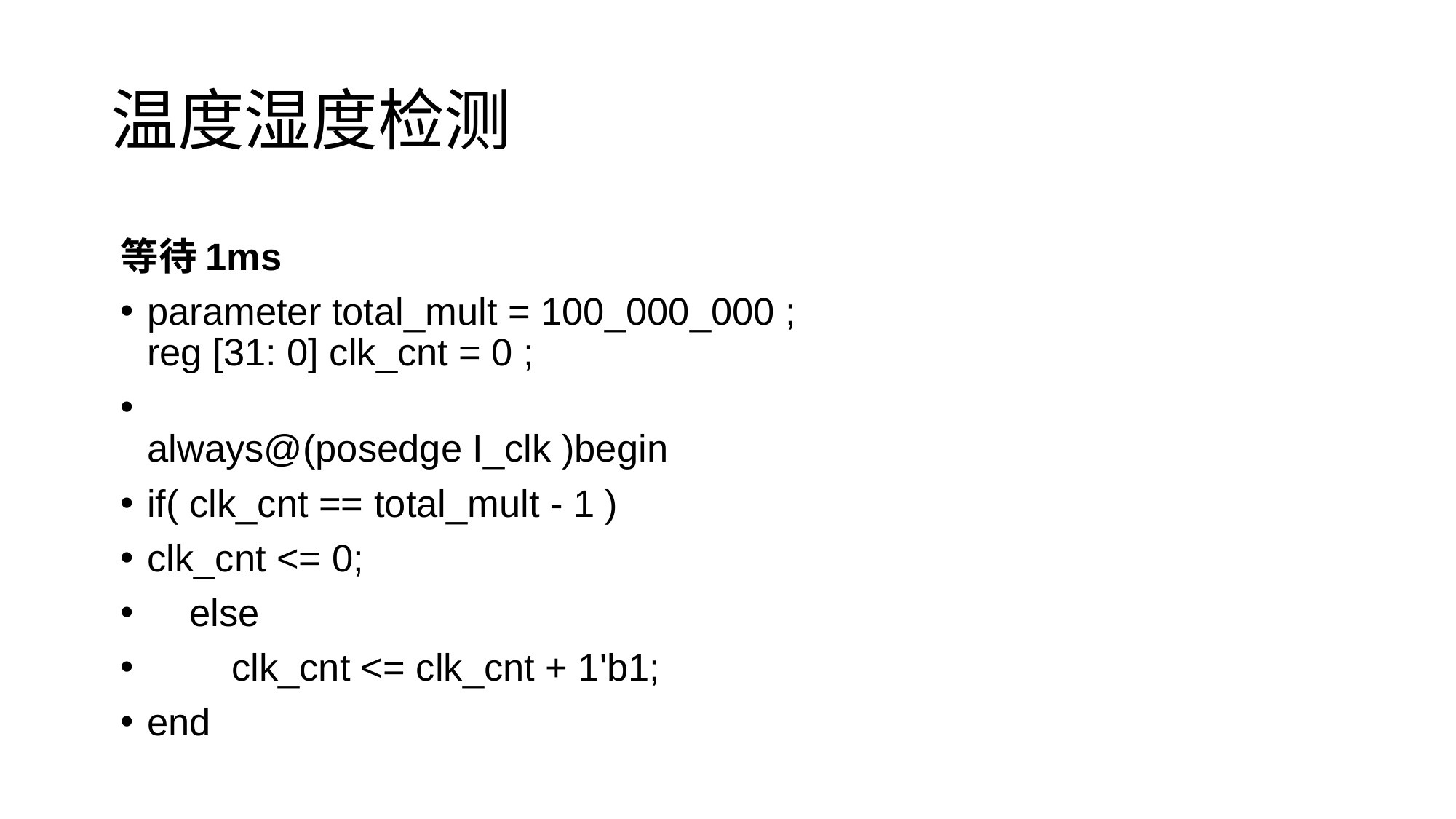

# 温度湿度检测
等待1ms
parameter total_mult = 100_000_000 ;
reg [31: 0] clk_cnt = 0 ;
always@(posedge I_clk )begin
if( clk_cnt == total_mult - 1 )
clk_cnt <= 0;
    else
        clk_cnt <= clk_cnt + 1'b1;
end